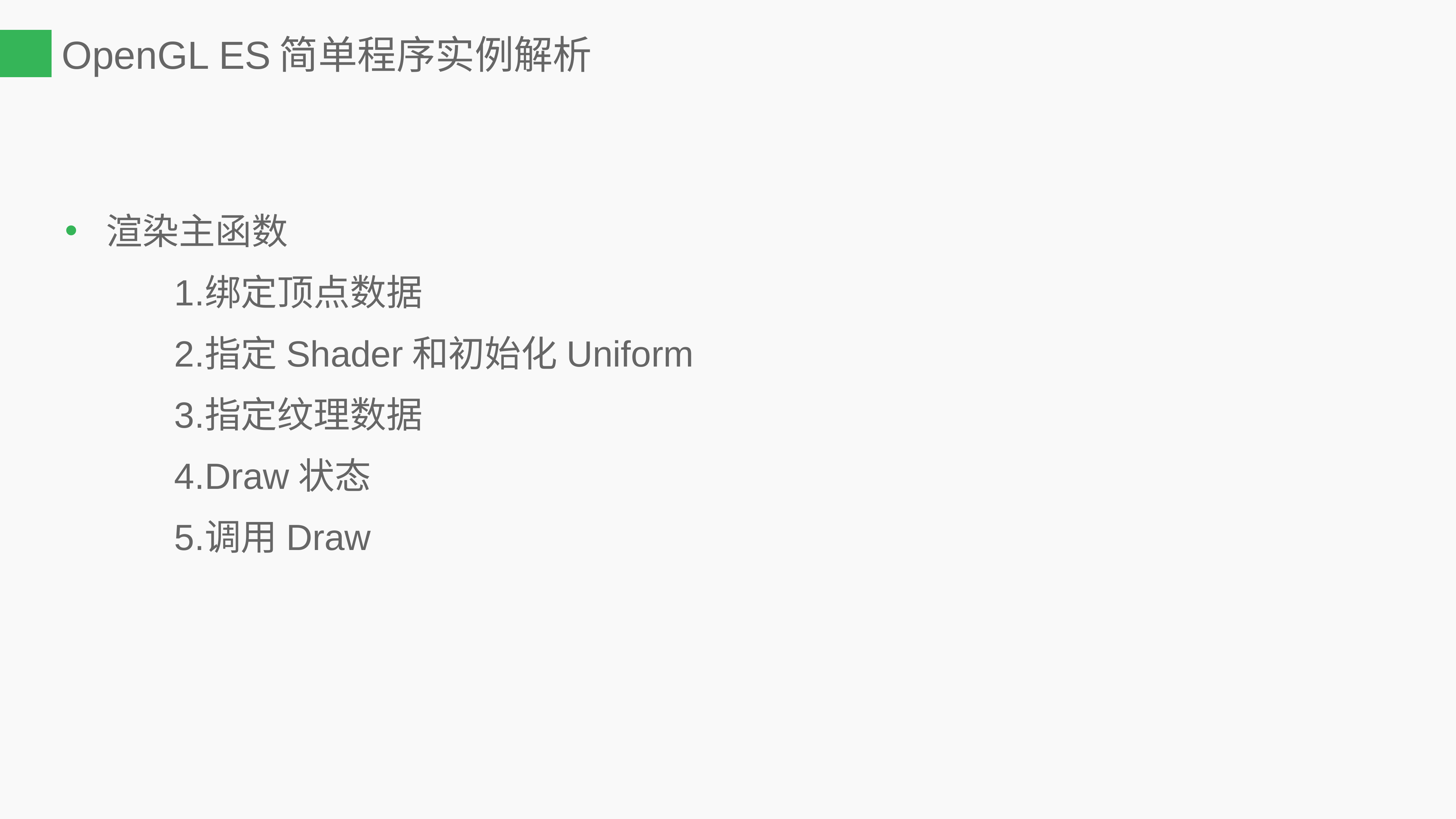

# OpenGL ES简单程序实例解析
渲染主函数
绑定顶点数据
指定Shader和初始化Uniform
指定纹理数据
Draw状态
调用Draw